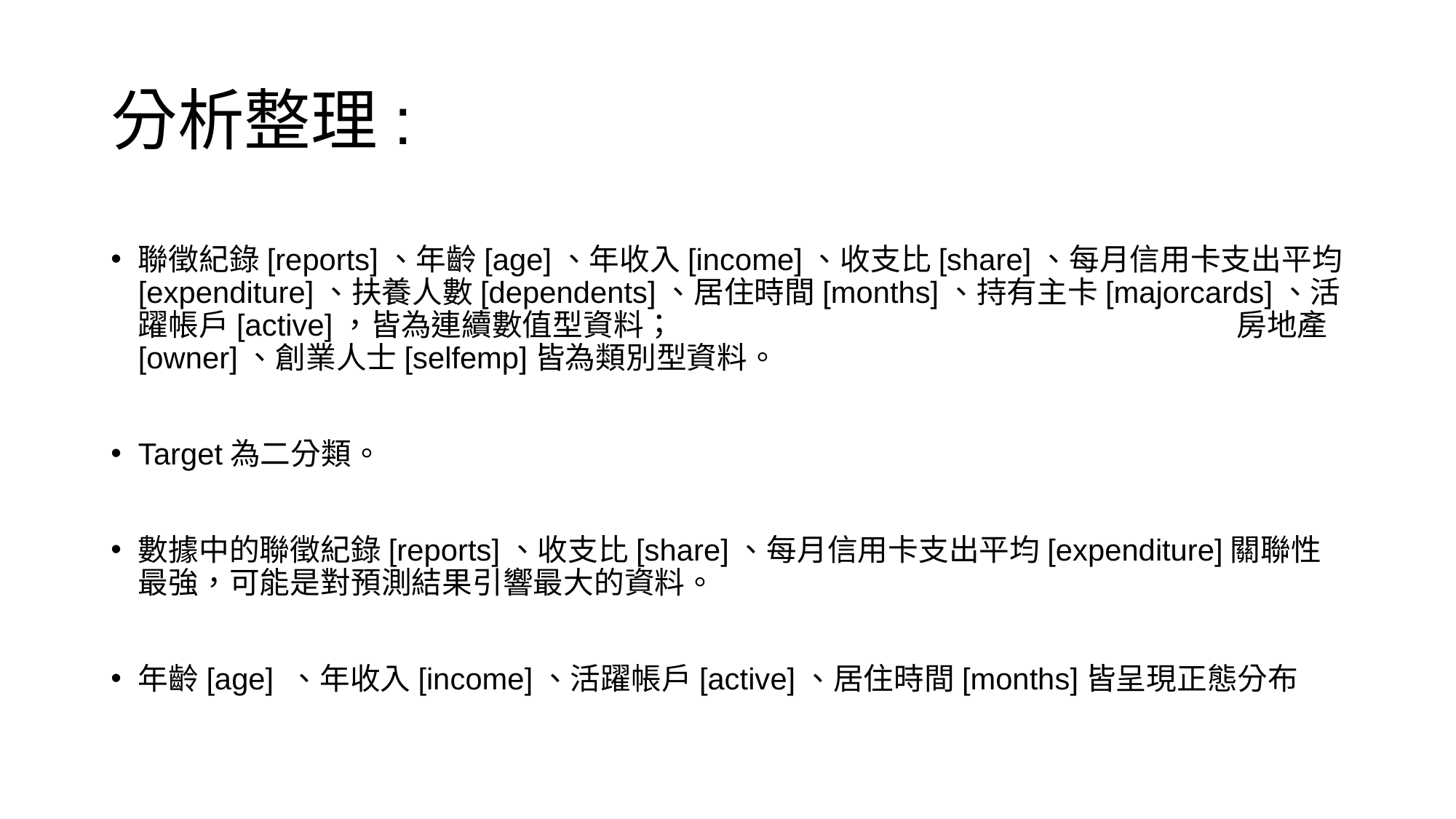

# 分析整理:

聯徵紀錄[reports]、年齡[age]、年收入[income]、收支比[share]、每月信用卡支出平均[expenditure]、扶養人數[dependents]、居住時間[months]、持有主卡[majorcards]、活躍帳戶[active]，皆為連續數值型資料；						 房地產[owner]、創業人士[selfemp]皆為類別型資料。

Target為二分類。

數據中的聯徵紀錄[reports]、收支比[share]、每月信用卡支出平均[expenditure]關聯性最強，可能是對預測結果引響最大的資料。

年齡[age] 、年收入[income]、活躍帳戶[active]、居住時間[months]皆呈現正態分布